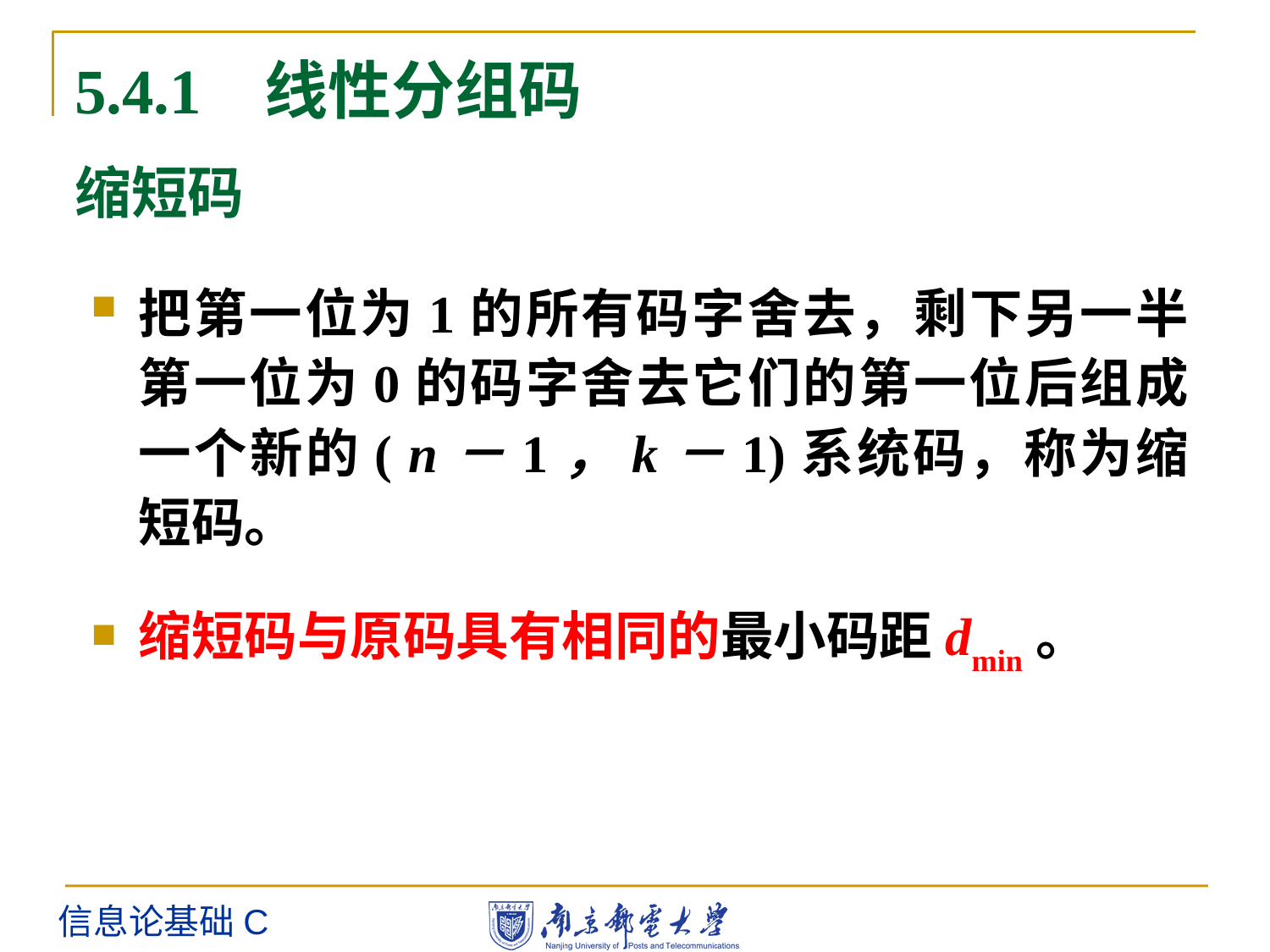

5.4.1   线性分组码
# 缩短码
把第一位为1的所有码字舍去，剩下另一半第一位为0的码字舍去它们的第一位后组成一个新的( n－1，k－1)系统码，称为缩短码。
缩短码与原码具有相同的最小码距dmin。
58